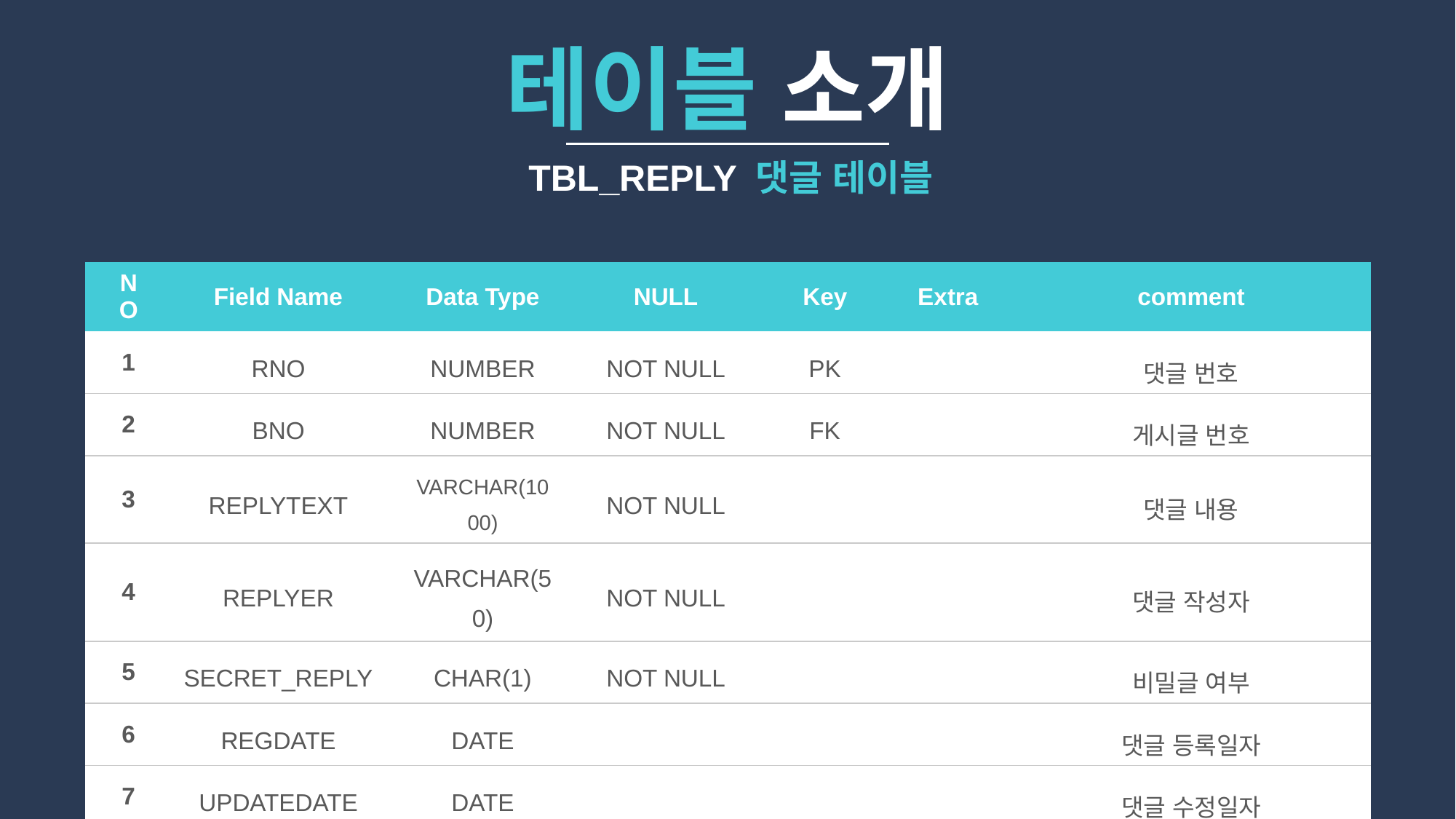

테이블 소개
 TBL_REPLY 댓글 테이블
| NO | Field Name | Data Type | NULL | Key | Extra | comment |
| --- | --- | --- | --- | --- | --- | --- |
| 1 | RNO | NUMBER | NOT NULL | PK |  | 댓글 번호 |
| 2 | BNO | NUMBER | NOT NULL | FK |  | 게시글 번호 |
| 3 | REPLYTEXT | VARCHAR(1000) | NOT NULL |  |  | 댓글 내용 |
| 4 | REPLYER | VARCHAR(50) | NOT NULL |  |  | 댓글 작성자 |
| 5 | SECRET\_REPLY | CHAR(1) | NOT NULL |  |  | 비밀글 여부 |
| 6 | REGDATE | DATE |  |  |  | 댓글 등록일자 |
| 7 | UPDATEDATE | DATE |  |  |  | 댓글 수정일자 |